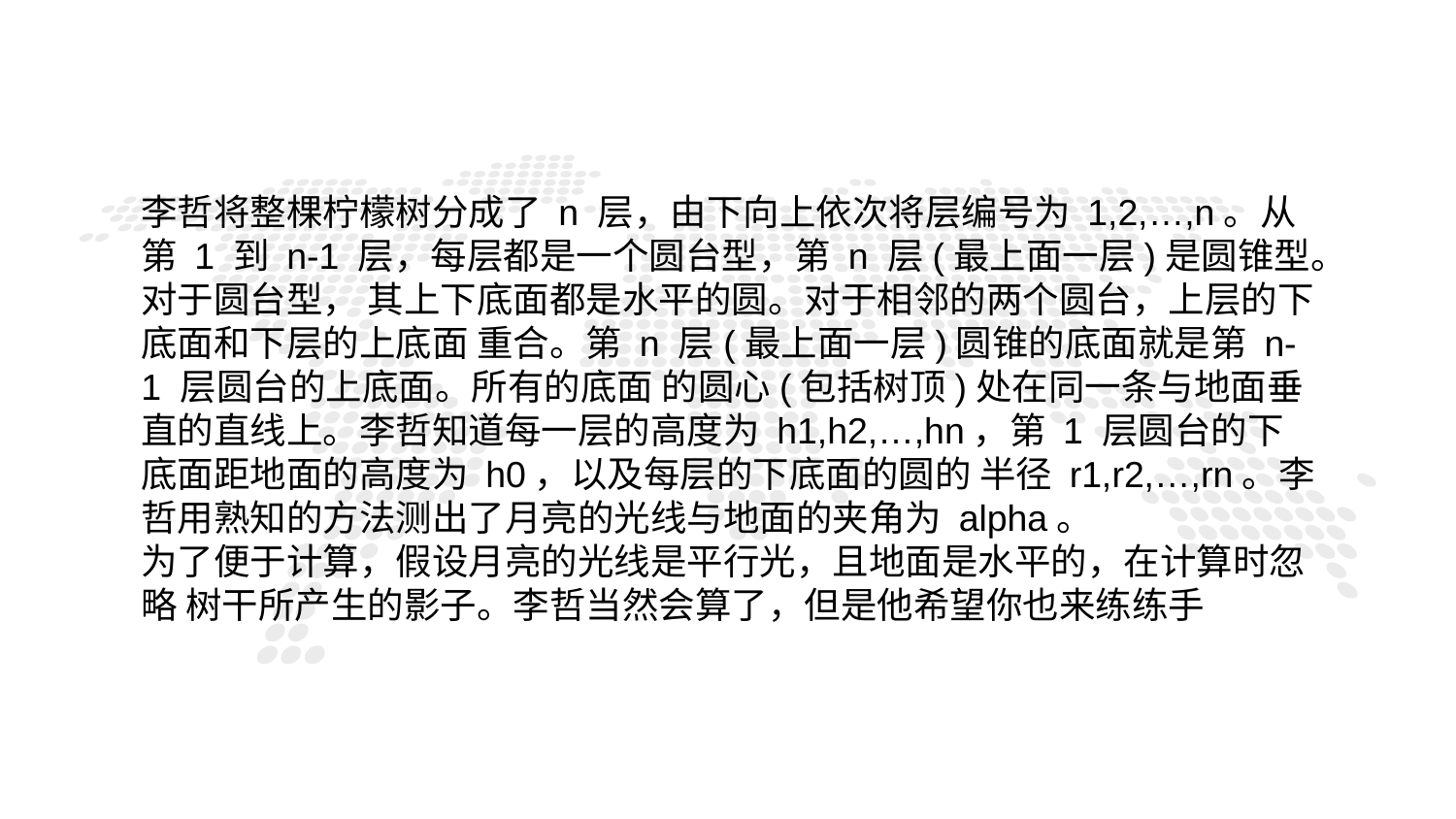

李哲将整棵柠檬树分成了 n 层，由下向上依次将层编号为 1,2,…,n。从第 1 到 n-1 层，每层都是一个圆台型，第 n 层(最上面一层)是圆锥型。对于圆台型， 其上下底面都是水平的圆。对于相邻的两个圆台，上层的下底面和下层的上底面 重合。第 n 层(最上面一层)圆锥的底面就是第 n-1 层圆台的上底面。所有的底面 的圆心(包括树顶)处在同一条与地面垂直的直线上。李哲知道每一层的高度为 h1,h2,…,hn，第 1 层圆台的下底面距地面的高度为 h0，以及每层的下底面的圆的 半径 r1,r2,…,rn。李哲用熟知的方法测出了月亮的光线与地面的夹角为 alpha。
为了便于计算，假设月亮的光线是平行光，且地面是水平的，在计算时忽略 树干所产生的影子。李哲当然会算了，但是他希望你也来练练手